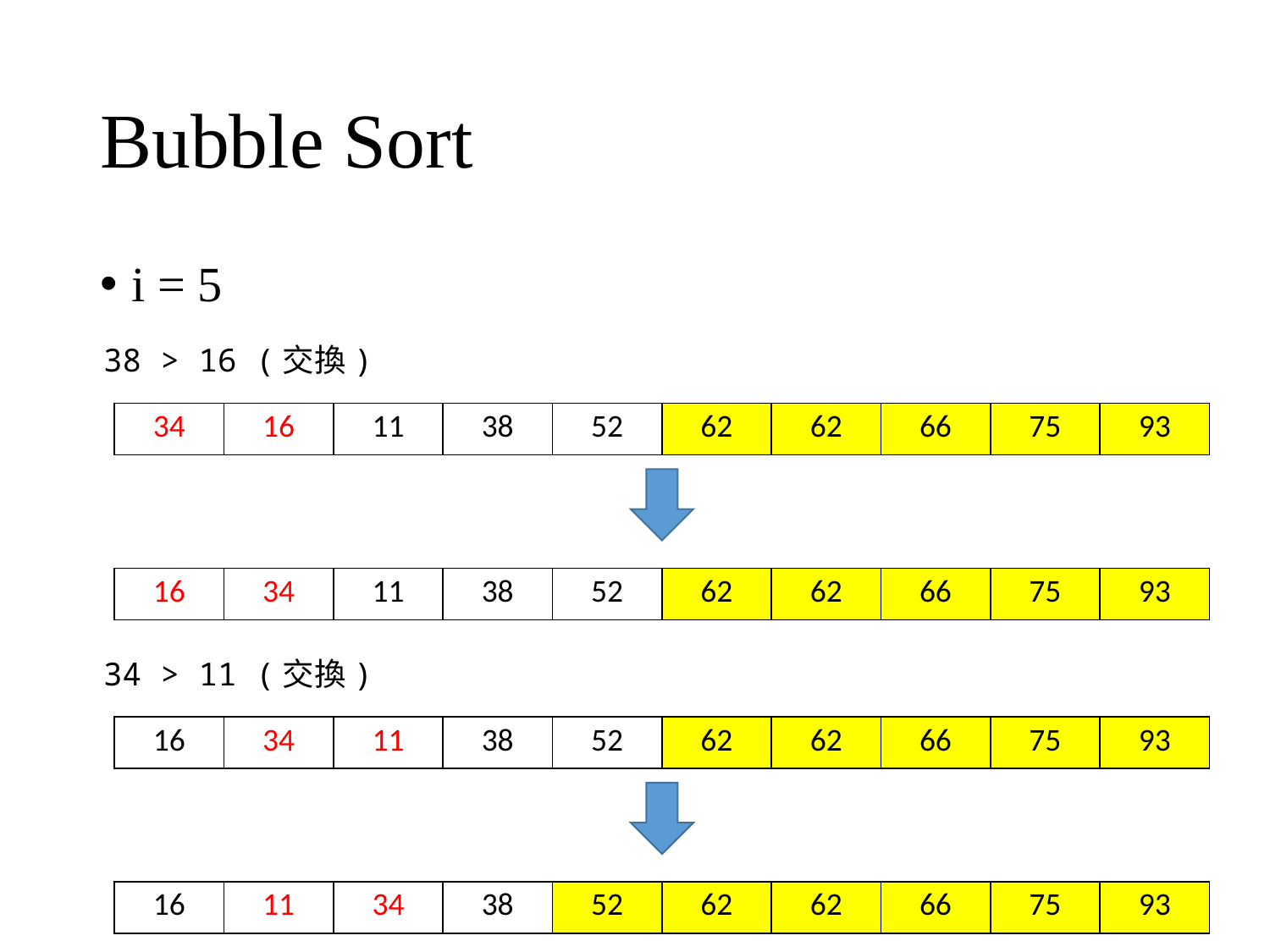

# Bubble Sort
i = 5

38 > 16 (交換)
| 34 | 16 | 11 | 38 | 52 | 62 | 62 | 66 | 75 | 93 |
| --- | --- | --- | --- | --- | --- | --- | --- | --- | --- |

| 16 | 34 | 11 | 38 | 52 | 62 | 62 | 66 | 75 | 93 |
| --- | --- | --- | --- | --- | --- | --- | --- | --- | --- |
34 > 11 (交換)
| 16 | 34 | 11 | 38 | 52 | 62 | 62 | 66 | 75 | 93 |
| --- | --- | --- | --- | --- | --- | --- | --- | --- | --- |

| 16 | 11 | 34 | 38 | 52 | 62 | 62 | 66 | 75 | 93 |
| --- | --- | --- | --- | --- | --- | --- | --- | --- | --- |